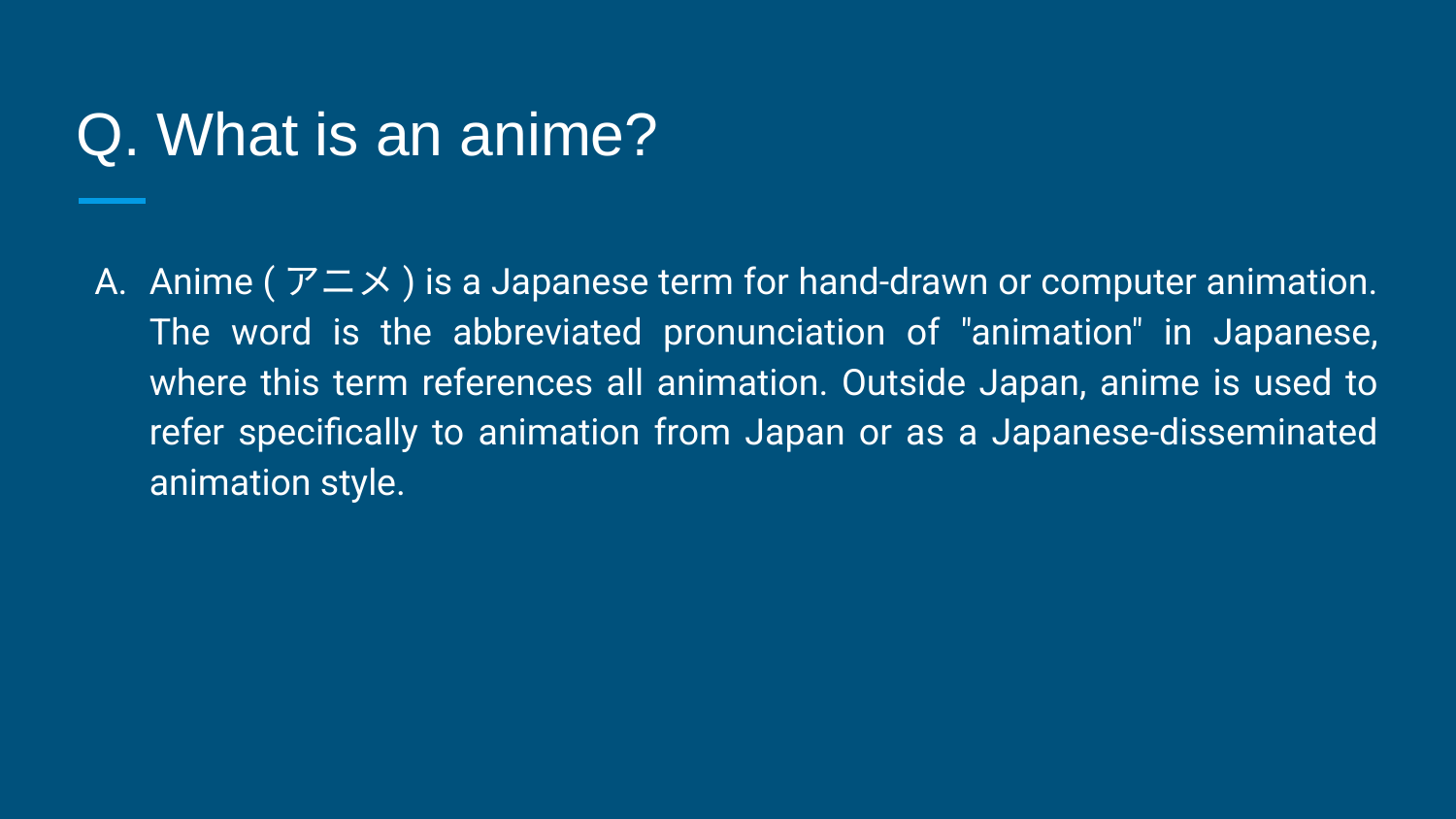

# Q. What is an anime?
Anime (アニメ) is a Japanese term for hand-drawn or computer animation. The word is the abbreviated pronunciation of "animation" in Japanese, where this term references all animation. Outside Japan, anime is used to refer specifically to animation from Japan or as a Japanese-disseminated animation style.